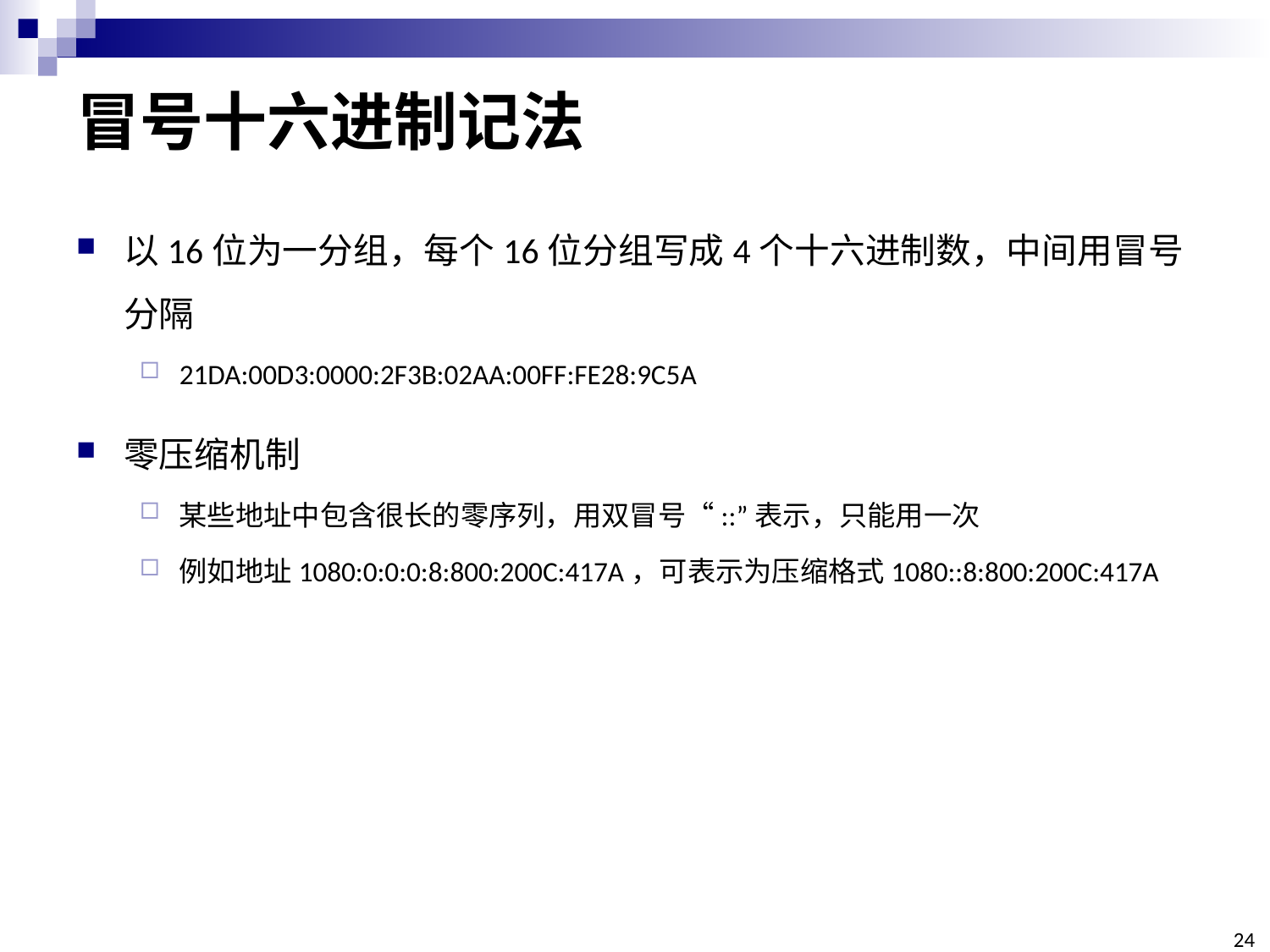

# 冒号十六进制记法
以16位为一分组，每个16位分组写成4个十六进制数，中间用冒号分隔
21DA:00D3:0000:2F3B:02AA:00FF:FE28:9C5A
零压缩机制
某些地址中包含很长的零序列，用双冒号“::”表示，只能用一次
例如地址1080:0:0:0:8:800:200C:417A，可表示为压缩格式1080::8:800:200C:417A
24